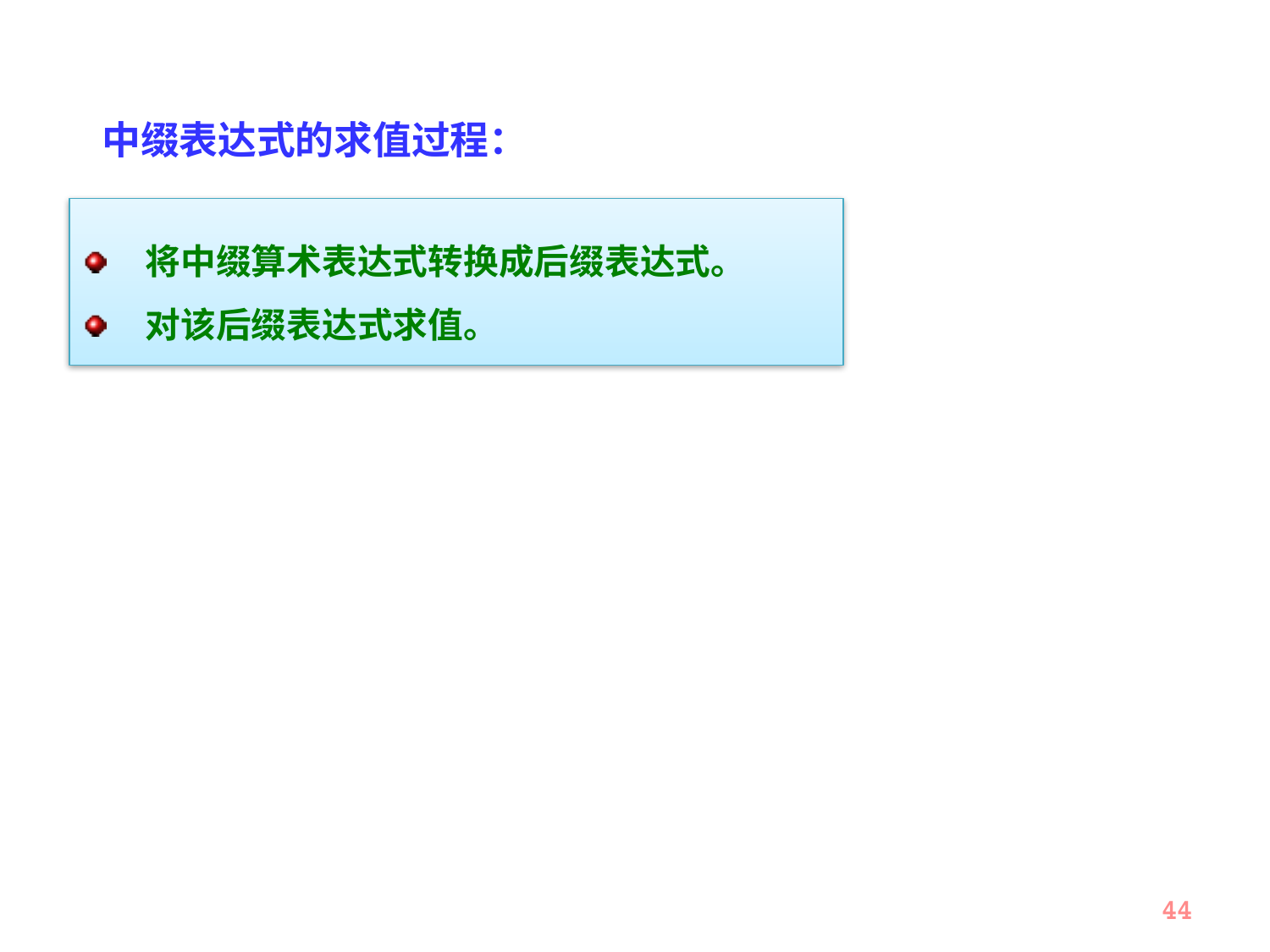

中缀表达式的求值过程：
将中缀算术表达式转换成后缀表达式。
对该后缀表达式求值。
44